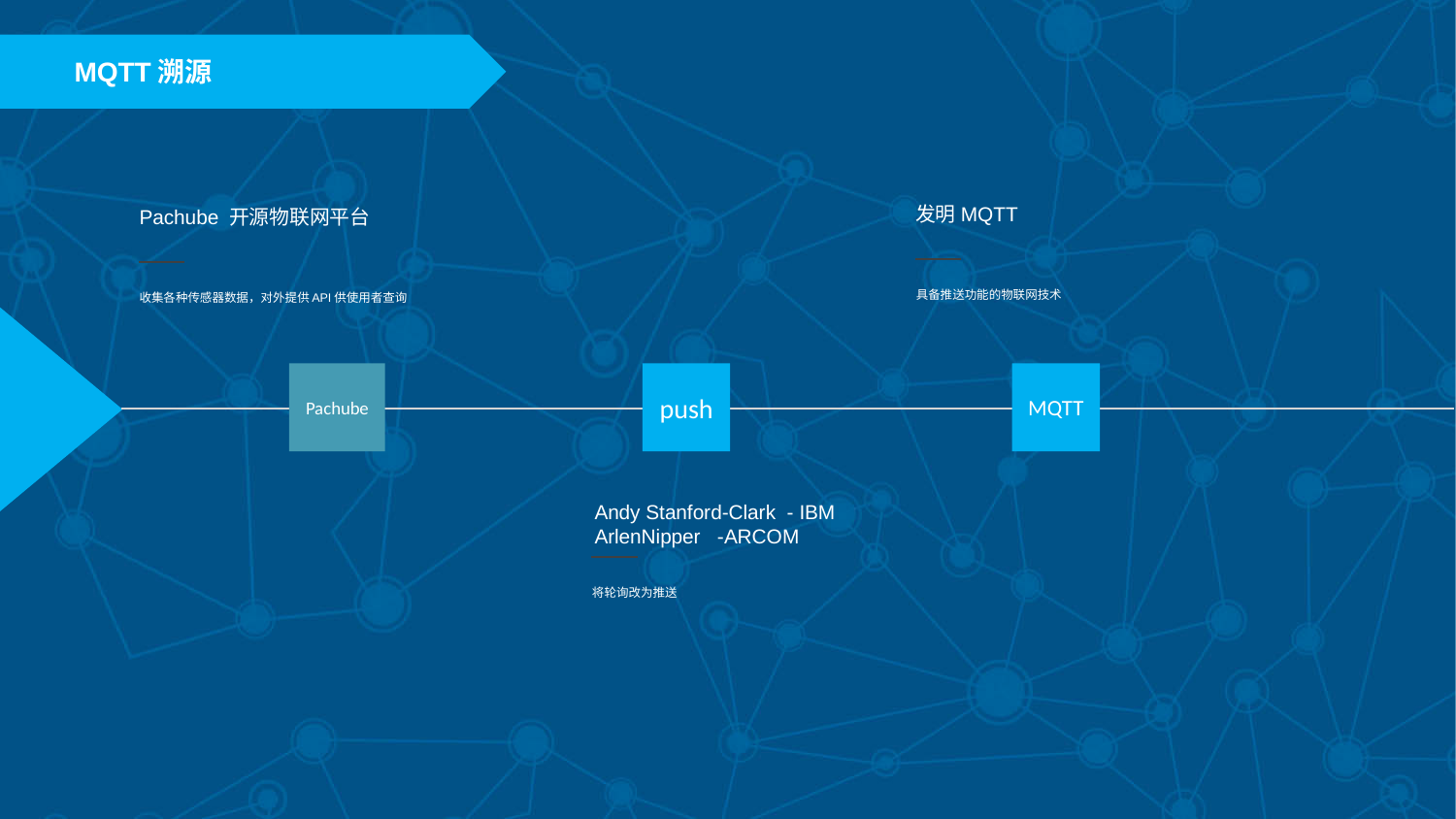

MQTT溯源
发明MQTT

具备推送功能的物联网技术
Pachube 开源物联网平台

收集各种传感器数据，对外提供API供使用者查询

Pachube
push
MQTT

Andy Stanford-Clark  - IBM
ArlenNipper   -ARCOM

将轮询改为推送